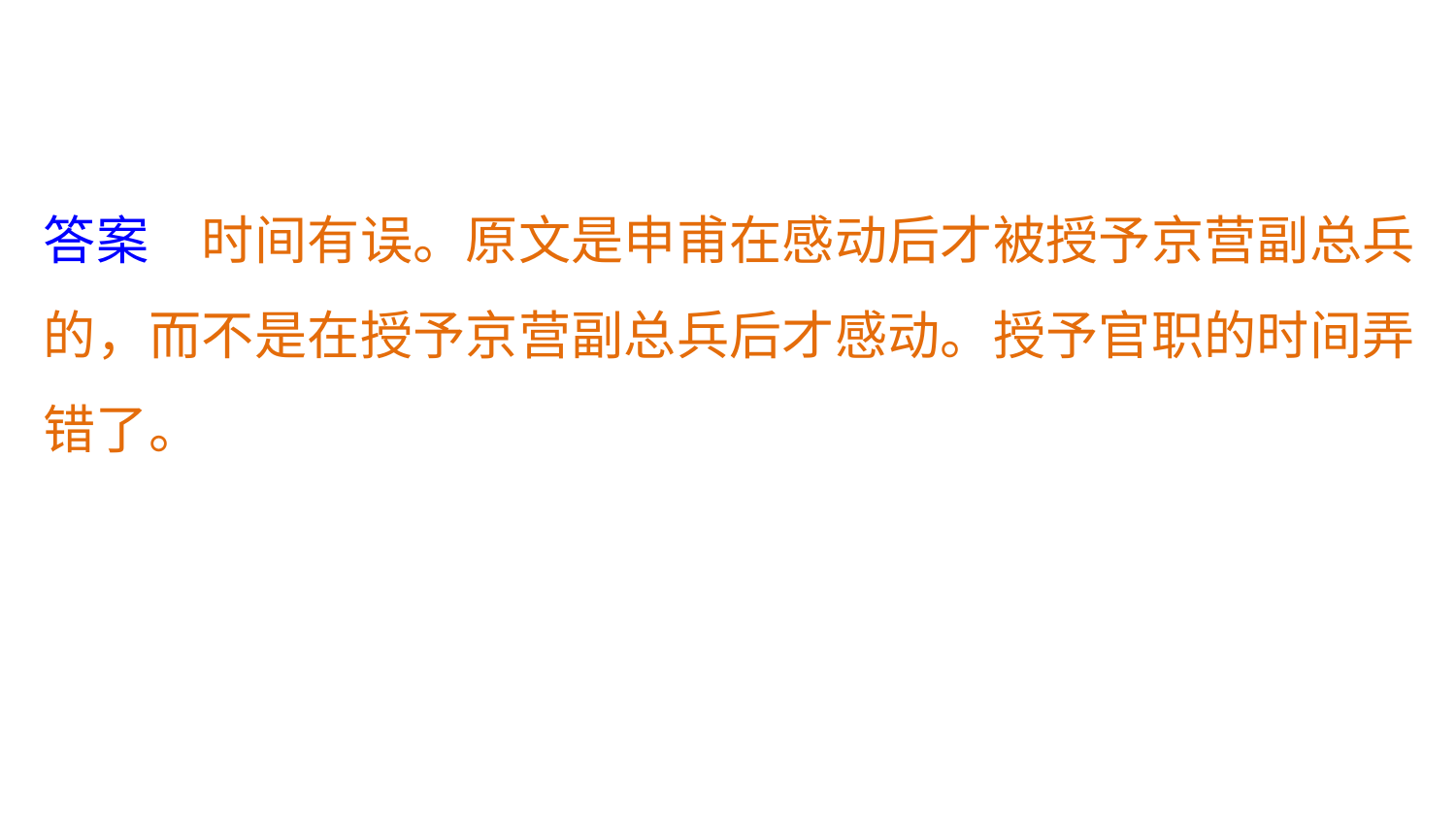

答案　时间有误。原文是申甫在感动后才被授予京营副总兵的，而不是在授予京营副总兵后才感动。授予官职的时间弄错了。